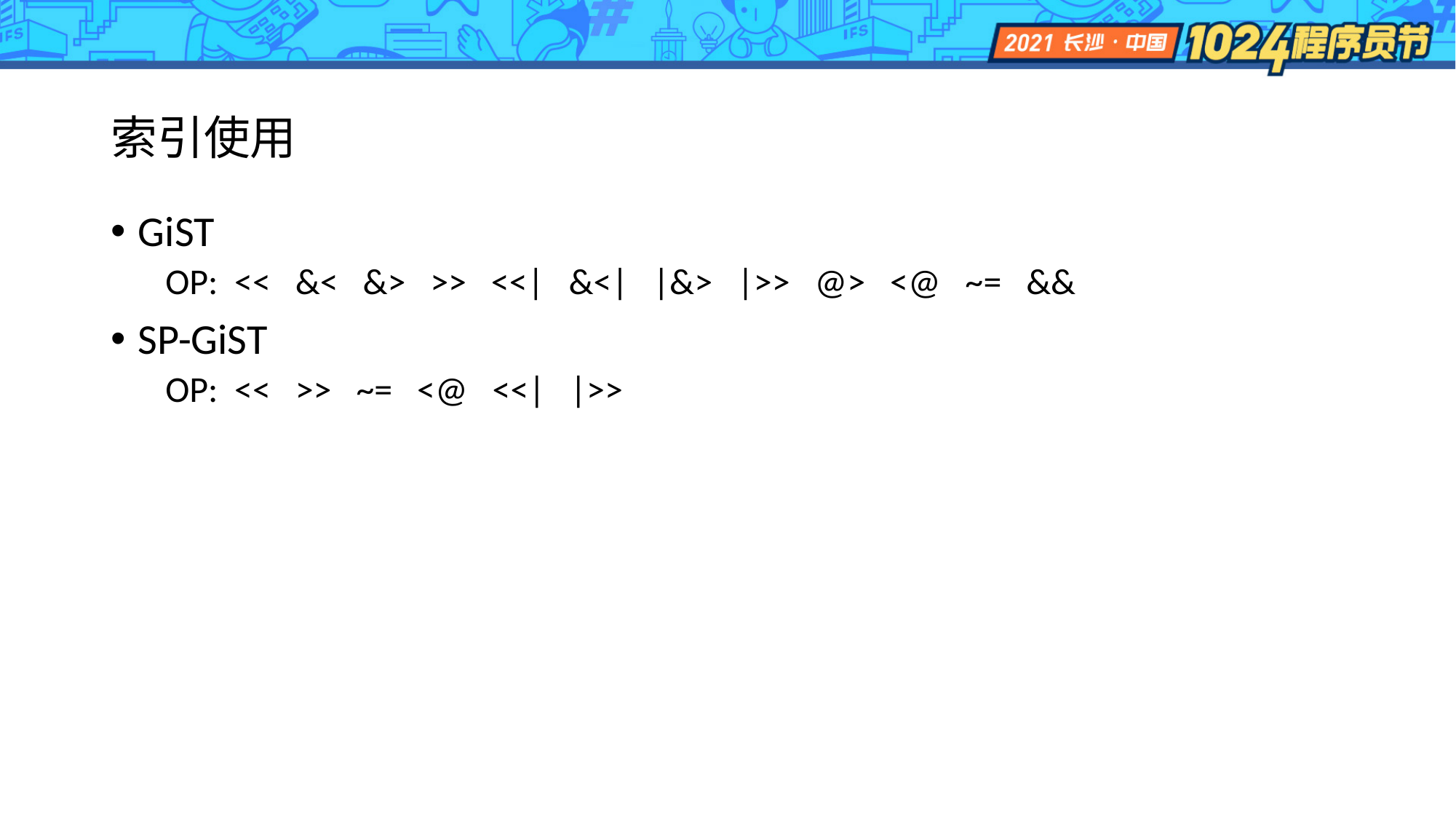

# 索引使用
GiST
OP:  <<   &<   &>   >>   <<|   &<|   |&>   |>>   @>   <@   ~=   &&
SP-GiST
OP:  <<   >>   ~=   <@   <<|   |>>